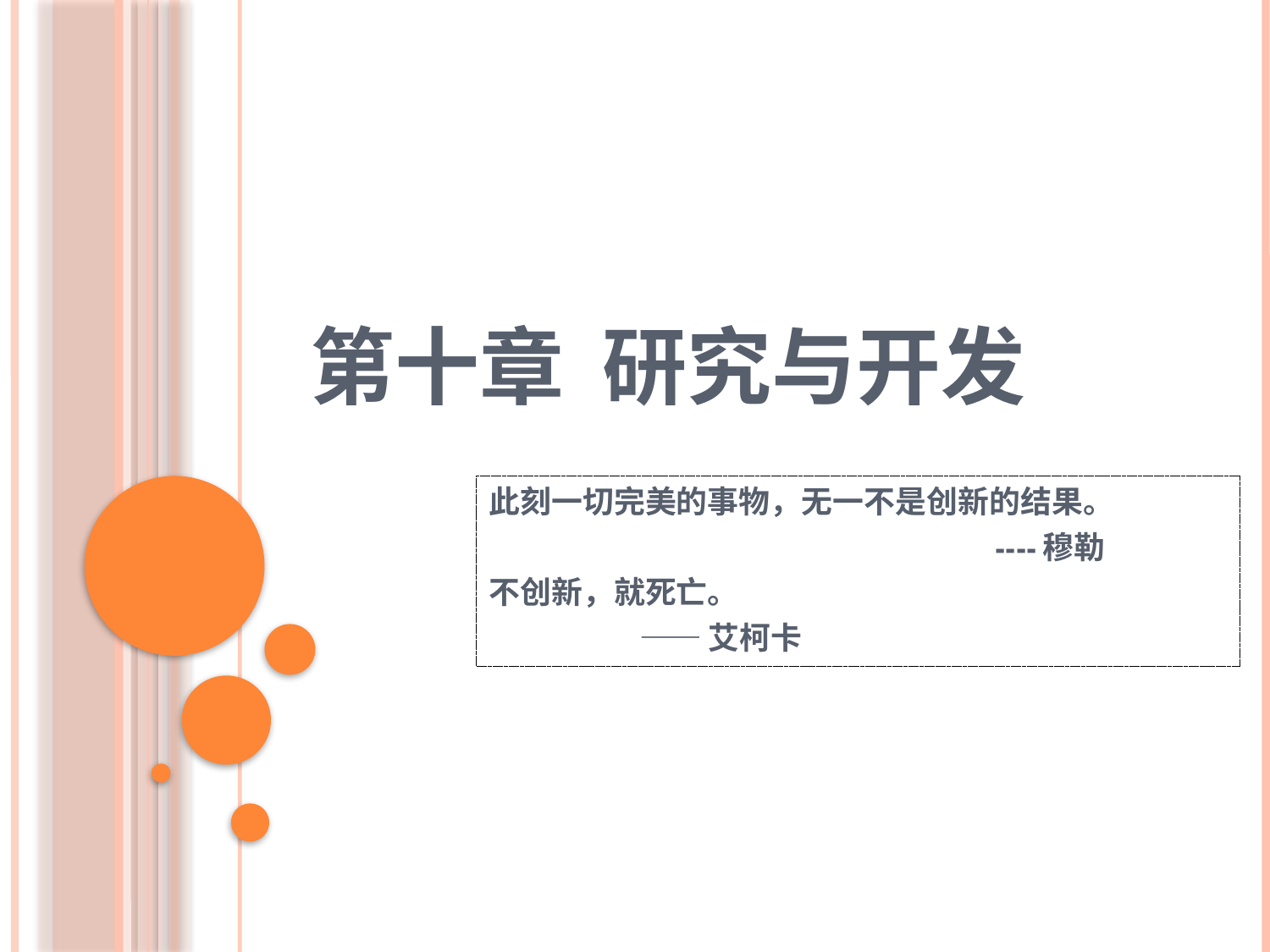

# 第十章  研究与开发
此刻一切完美的事物，无一不是创新的结果。
                                                         ----穆勒
不创新，就死亡。
                     ――艾柯卡